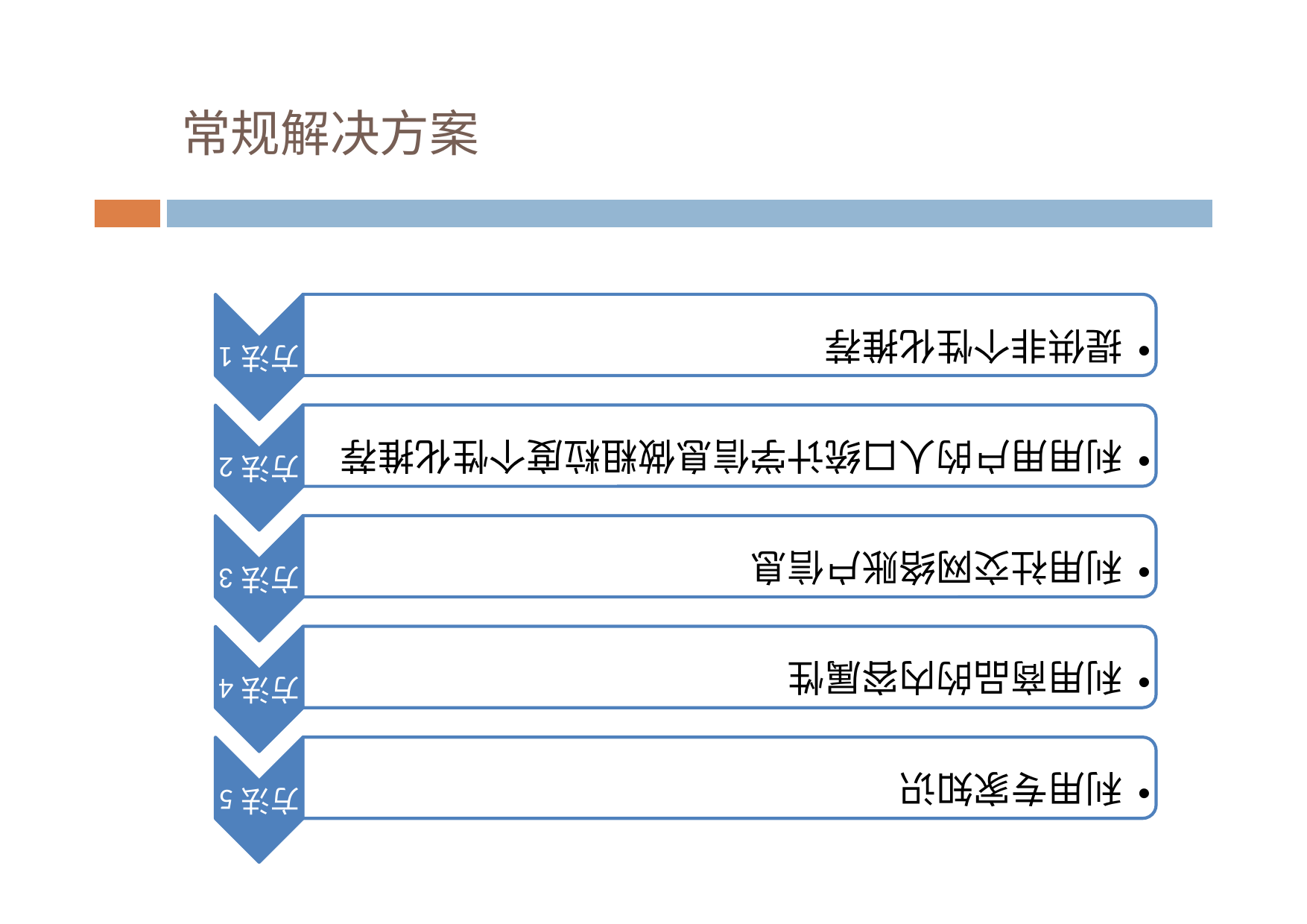

常规解决方案

方法1
提供非个性化推荐
方法2
利用用户的人口统计学信息做粗粒度个性化推荐
方法3
利用社交网络账户信息
方法4
利用商品的内容属性
方法5
利用专家知识